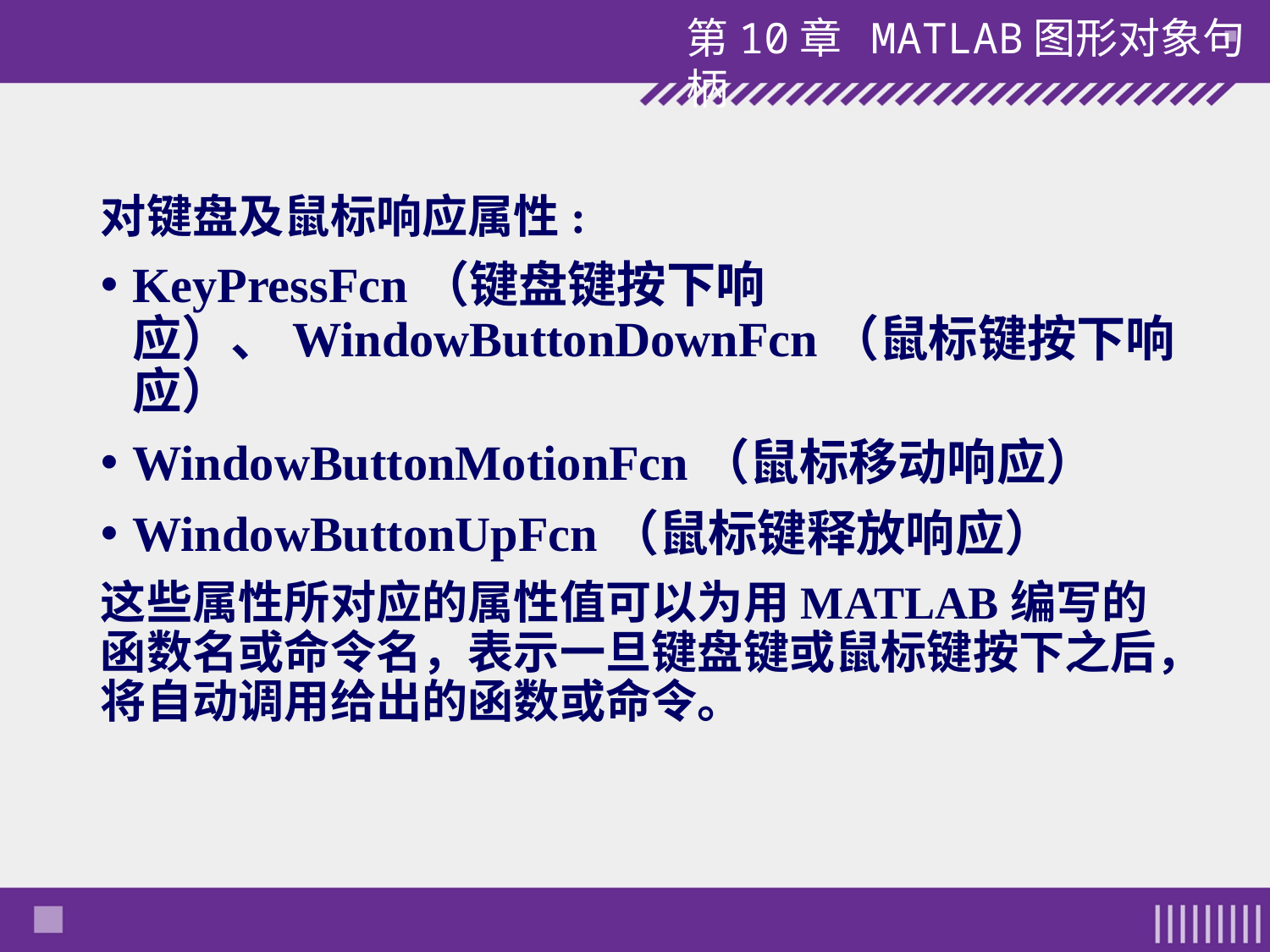

对键盘及鼠标响应属性:
KeyPressFcn（键盘键按下响应）、WindowButtonDownFcn（鼠标键按下响应）
WindowButtonMotionFcn（鼠标移动响应）
WindowButtonUpFcn（鼠标键释放响应）
这些属性所对应的属性值可以为用MATLAB编写的函数名或命令名，表示一旦键盘键或鼠标键按下之后，将自动调用给出的函数或命令。